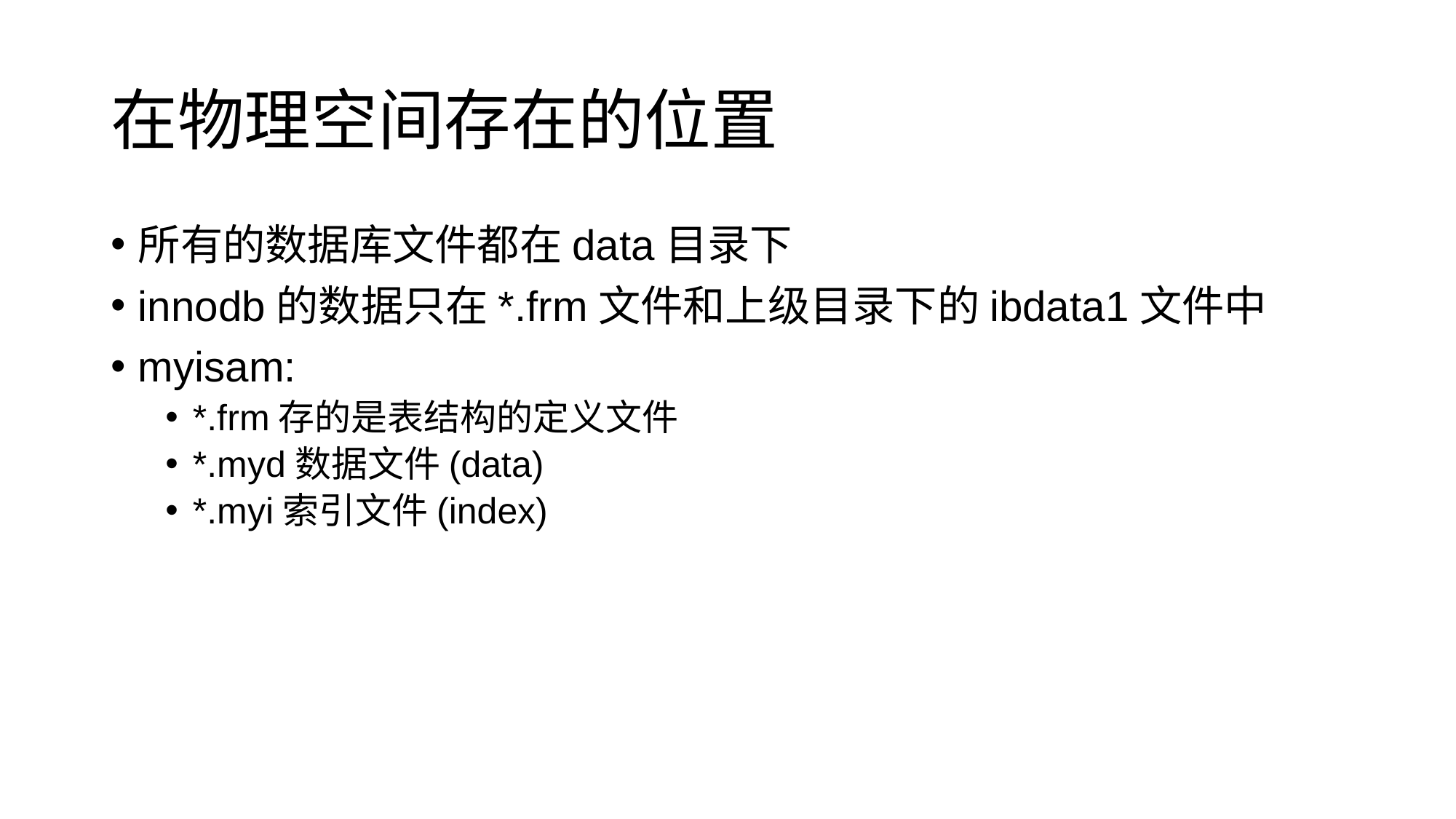

# 在物理空间存在的位置
所有的数据库文件都在data目录下
innodb的数据只在*.frm文件和上级目录下的ibdata1文件中
myisam:
*.frm存的是表结构的定义文件
*.myd数据文件(data)
*.myi索引文件(index)